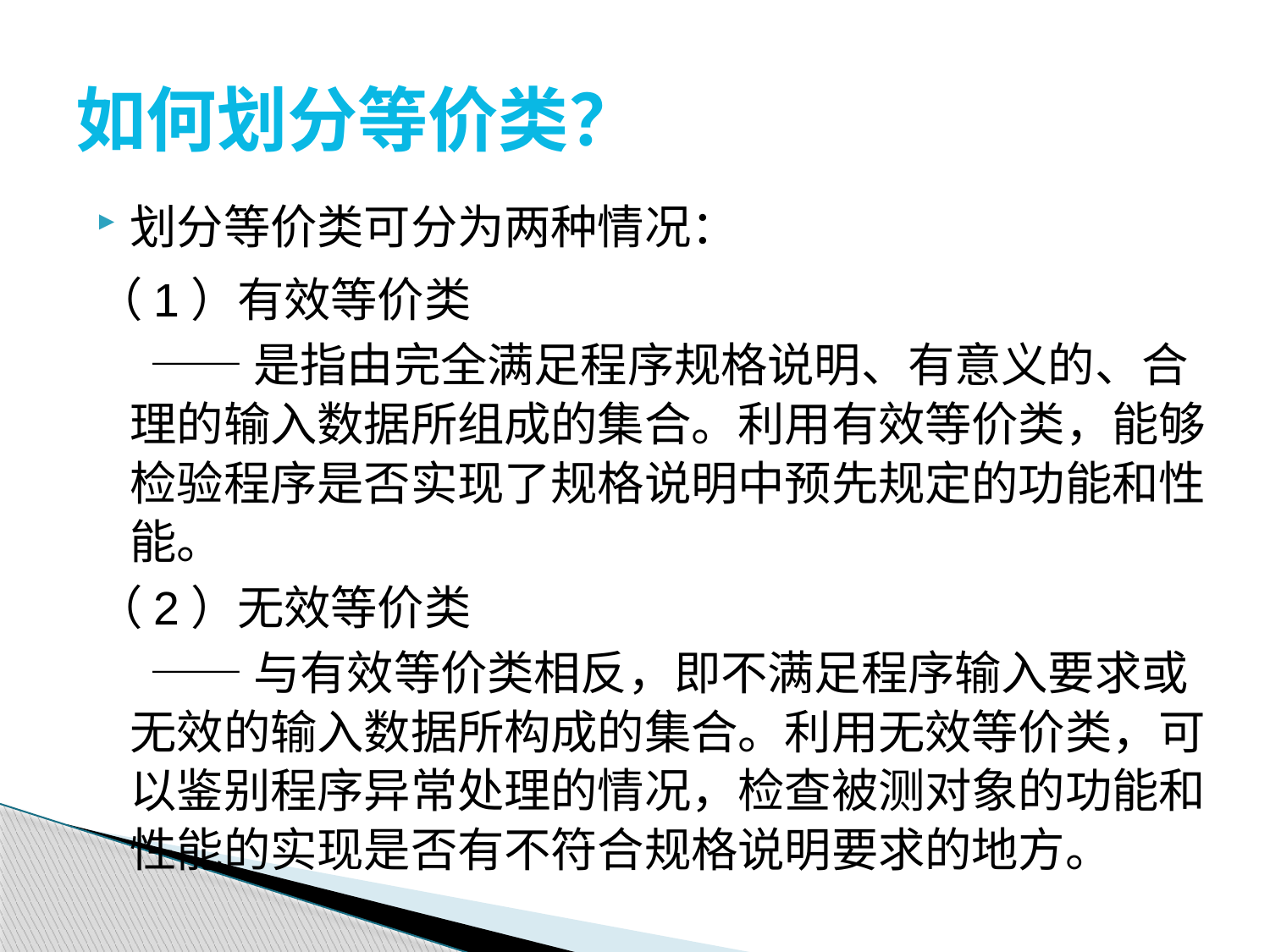

# 如何划分等价类？
划分等价类可分为两种情况：
（1）有效等价类
     ——是指由完全满足程序规格说明、有意义的、合理的输入数据所组成的集合。利用有效等价类，能够检验程序是否实现了规格说明中预先规定的功能和性能。
（2）无效等价类
     ——与有效等价类相反，即不满足程序输入要求或无效的输入数据所构成的集合。利用无效等价类，可以鉴别程序异常处理的情况，检查被测对象的功能和性能的实现是否有不符合规格说明要求的地方。